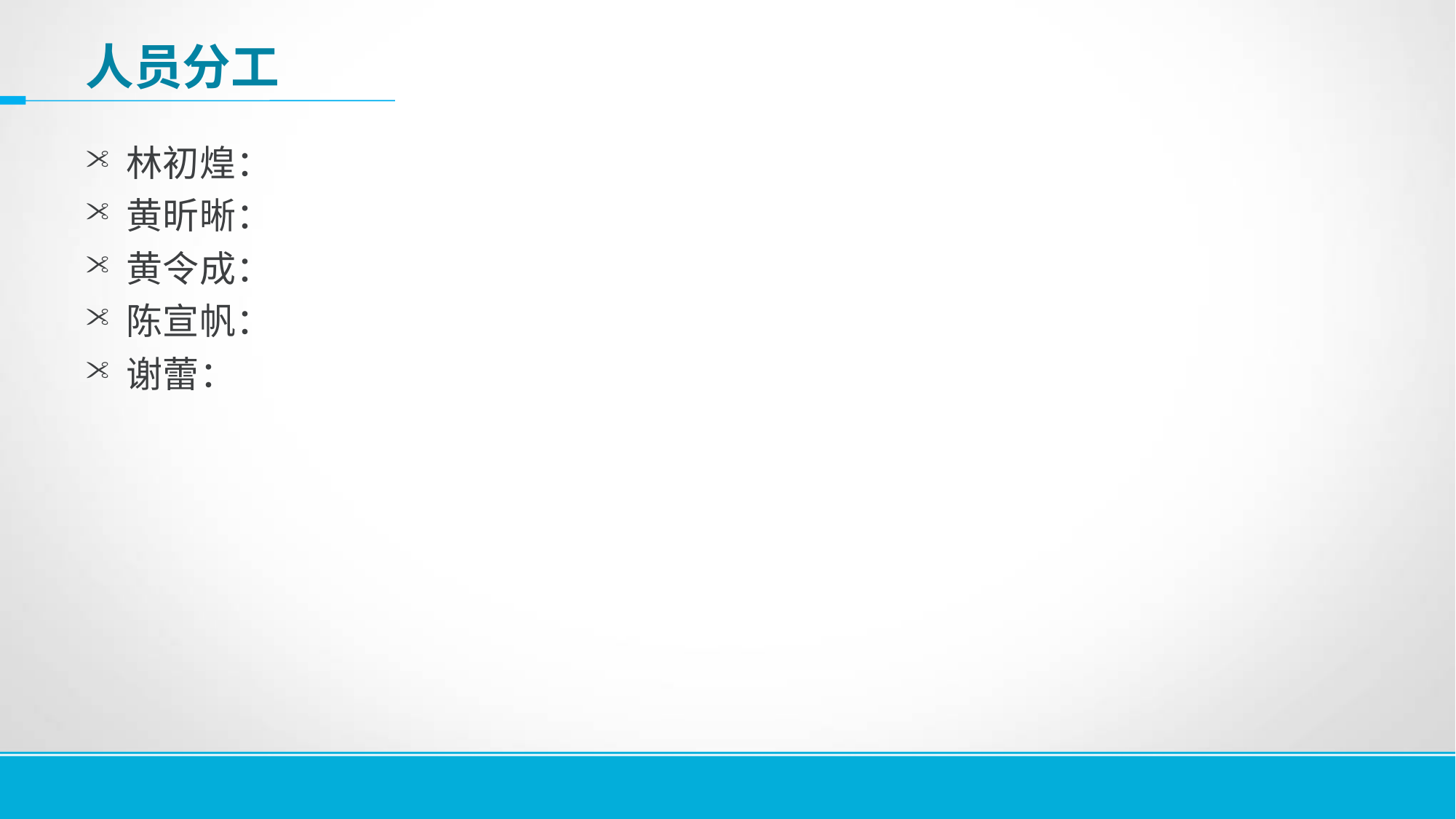

# 人员分工
林初煌：
黄昕晰：
黄令成：
陈宣帆：
谢蕾：